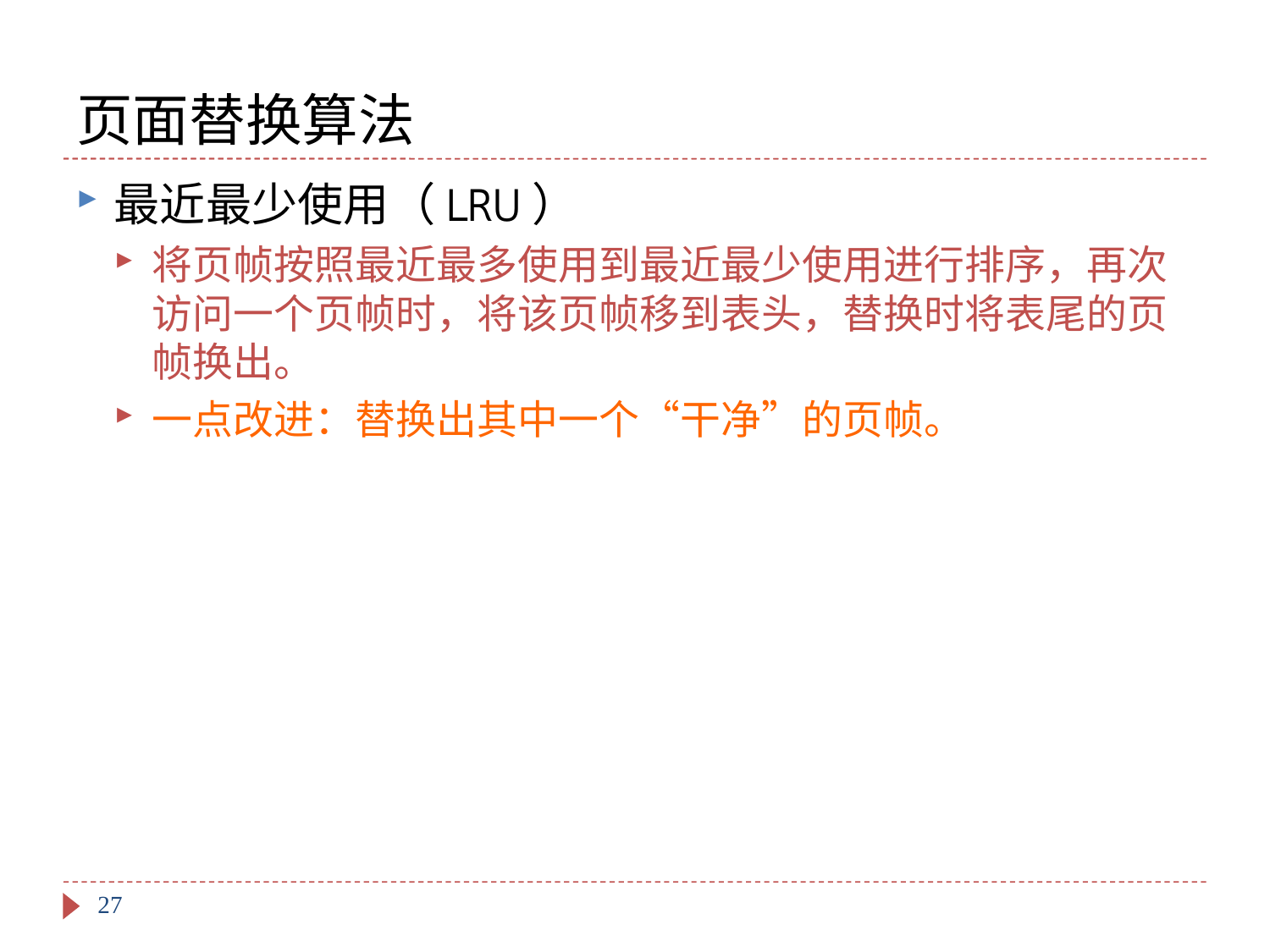

# 页面替换算法
最近最少使用（LRU）
将页帧按照最近最多使用到最近最少使用进行排序，再次访问一个页帧时，将该页帧移到表头，替换时将表尾的页帧换出。
一点改进：替换出其中一个“干净”的页帧。

27